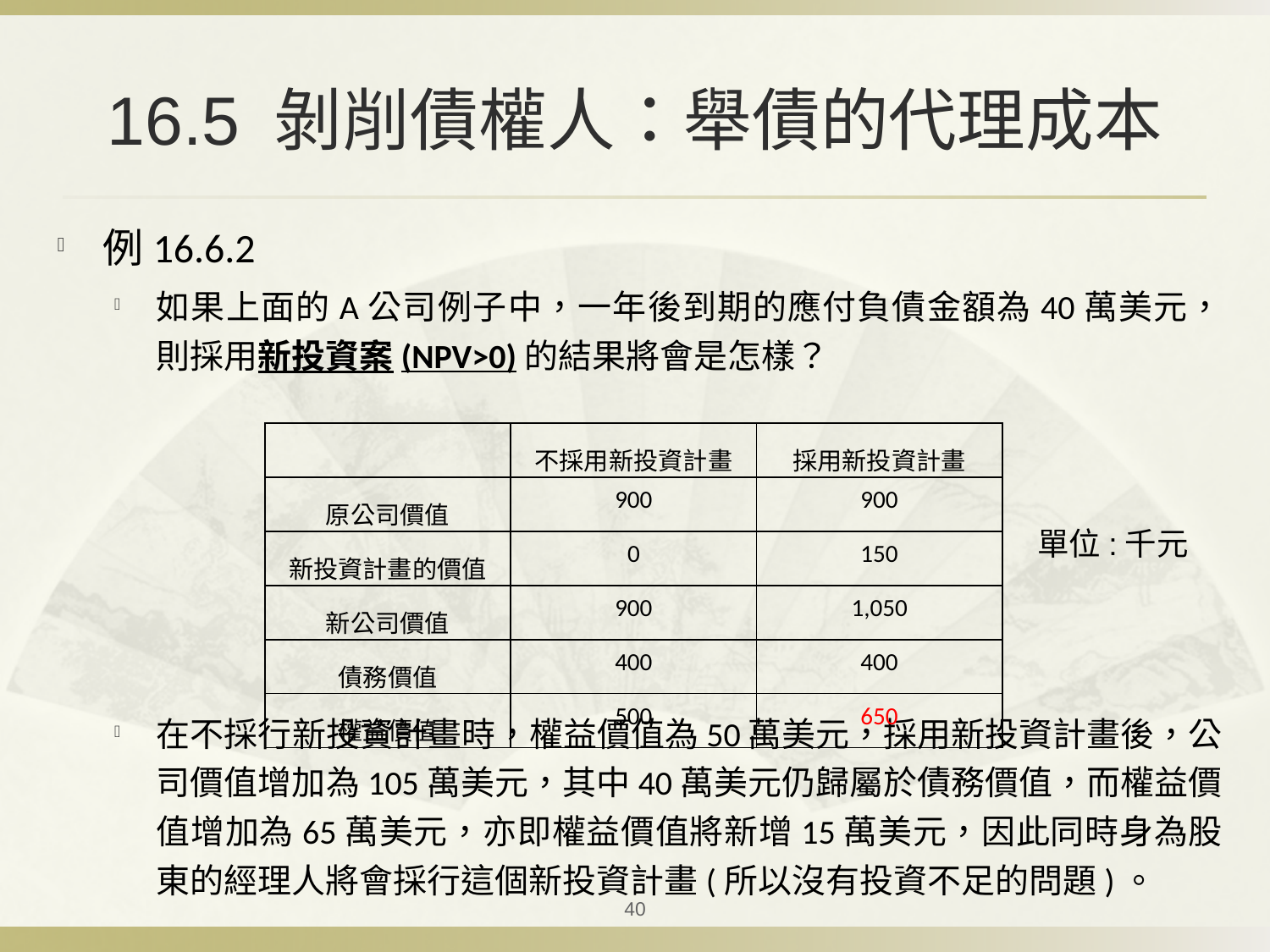

# 16.5 剝削債權人：舉債的代理成本
例16.6.2
如果上面的A公司例子中，一年後到期的應付負債金額為40萬美元，則採用新投資案(NPV>0)的結果將會是怎樣？

在不採行新投資計畫時，權益價值為50萬美元，採用新投資計畫後，公司價值增加為105萬美元，其中40萬美元仍歸屬於債務價值，而權益價值增加為65萬美元，亦即權益價值將新增15萬美元，因此同時身為股東的經理人將會採行這個新投資計畫(所以沒有投資不足的問題)。
|  | 不採用新投資計畫 | 採用新投資計畫 |
| --- | --- | --- |
| 原公司價值 | 900 | 900 |
| 新投資計畫的價值 | 0 | 150 |
| 新公司價值 | 900 | 1,050 |
| 債務價值 | 400 | 400 |
| 權益價值 | 500 | 650 |
單位:千元
40